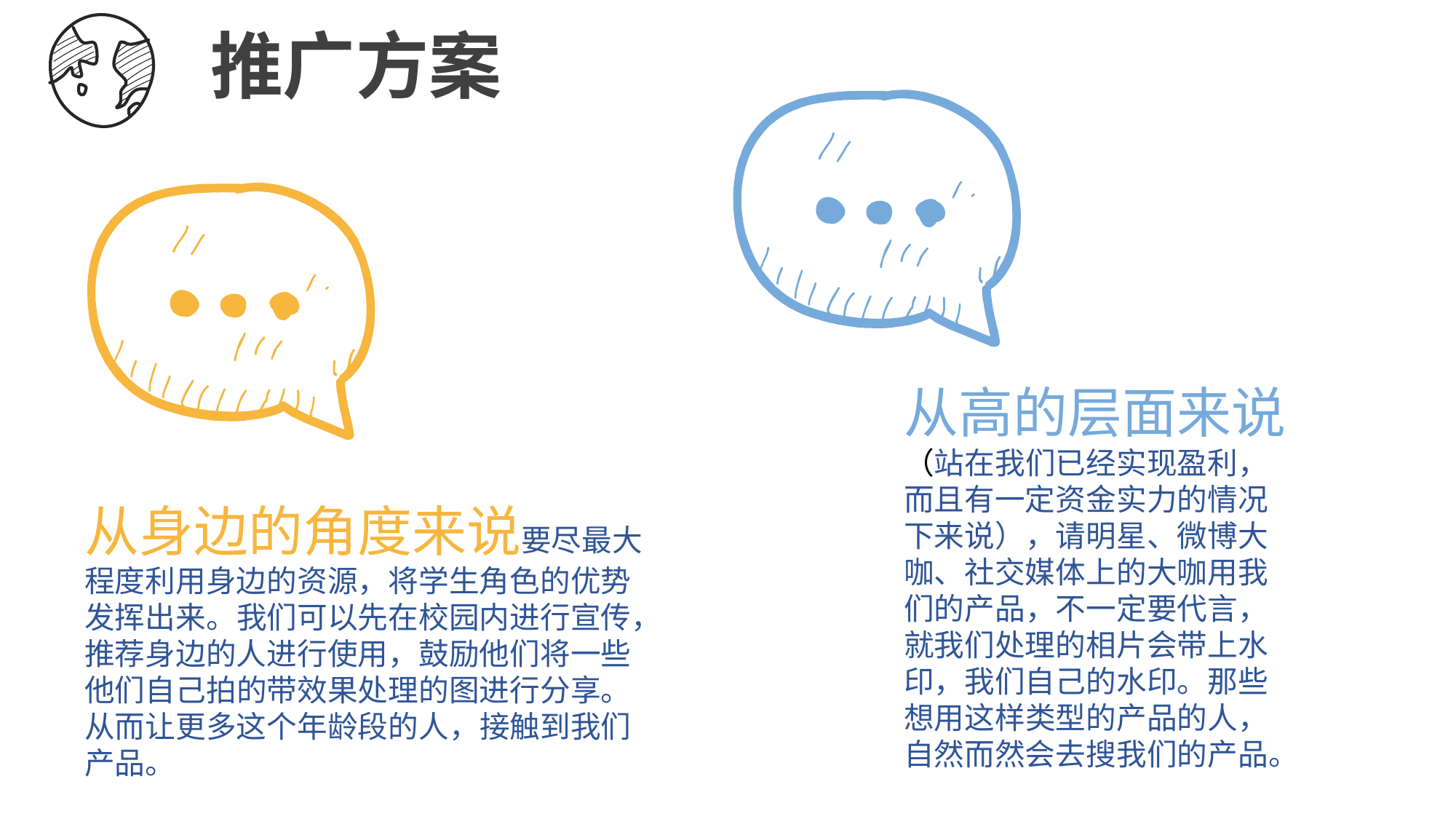

推广方案

从高的层面来说（站在我们已经实现盈利，⽽且有⼀定资⾦实⼒的情况下来说），请明星、微博⼤咖、社交媒体上的⼤咖⽤我们的产品，不⼀定要代⾔，就我们处理的相⽚会带上⽔印，我们⾃⼰的⽔印。那些想⽤这样类型的产品的⼈，⾃然⽽然会去搜我们的产品。

从身边的角度来说要尽最⼤程度利⽤⾝边的资源，将学⽣⾓⾊的优势发挥出来。我们可以先在校园内进⾏宣传，推荐⾝边的⼈进⾏使⽤，⿎励他们将⼀些他们⾃⼰拍的带效果处理的图进⾏分享。从⽽让更多这个年龄段的⼈，接触到我们产品。